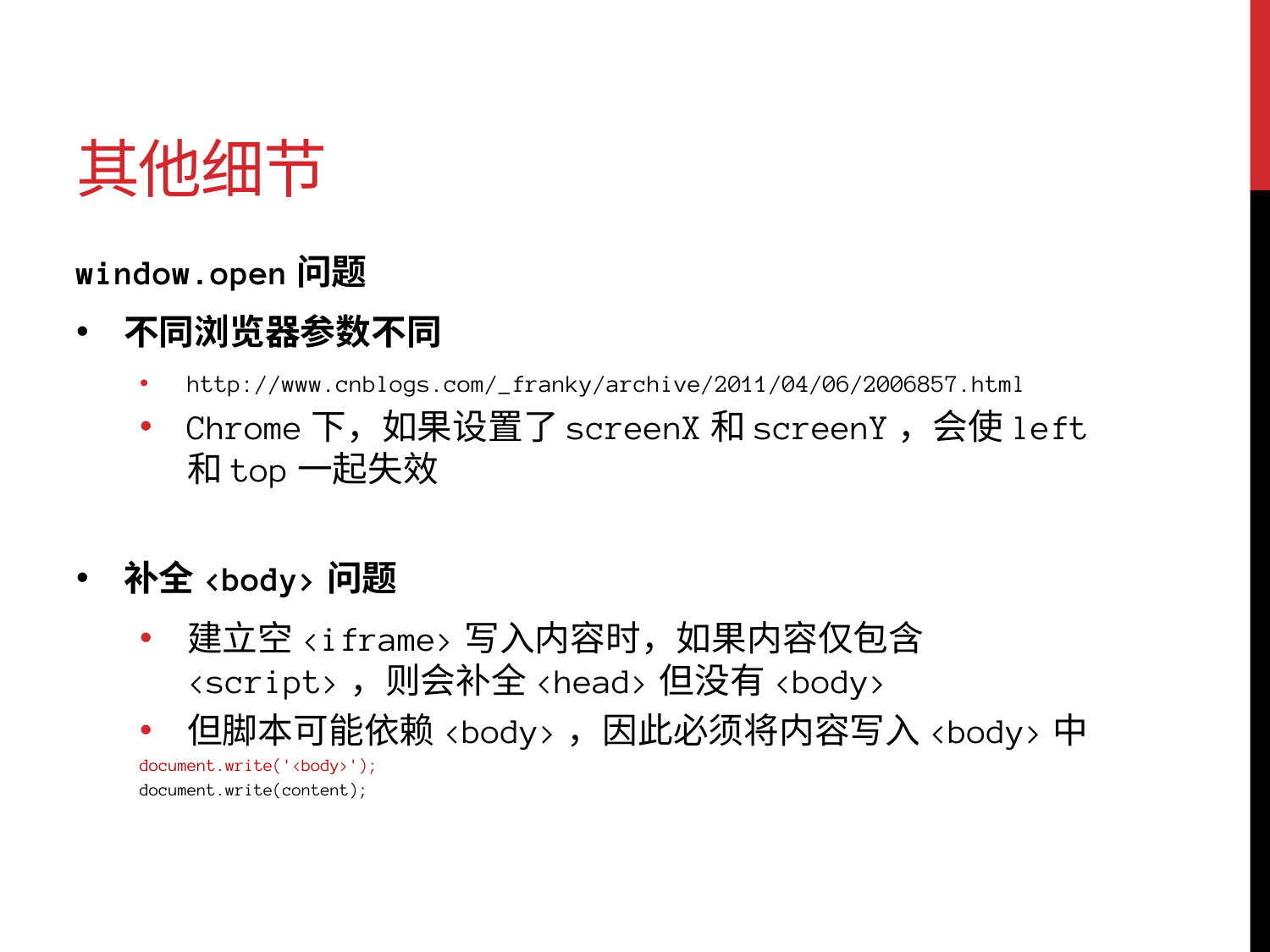

# 其他细节
window.open问题
不同浏览器参数不同
http://www.cnblogs.com/_franky/archive/2011/04/06/2006857.html
Chrome下，如果设置了screenX和screenY，会使left和top一起失效

补全<body>问题
建立空<iframe>写入内容时，如果内容仅包含<script>，则会补全<head>但没有<body>
但脚本可能依赖<body>，因此必须将内容写入<body>中
document.write('<body>');
document.write(content);